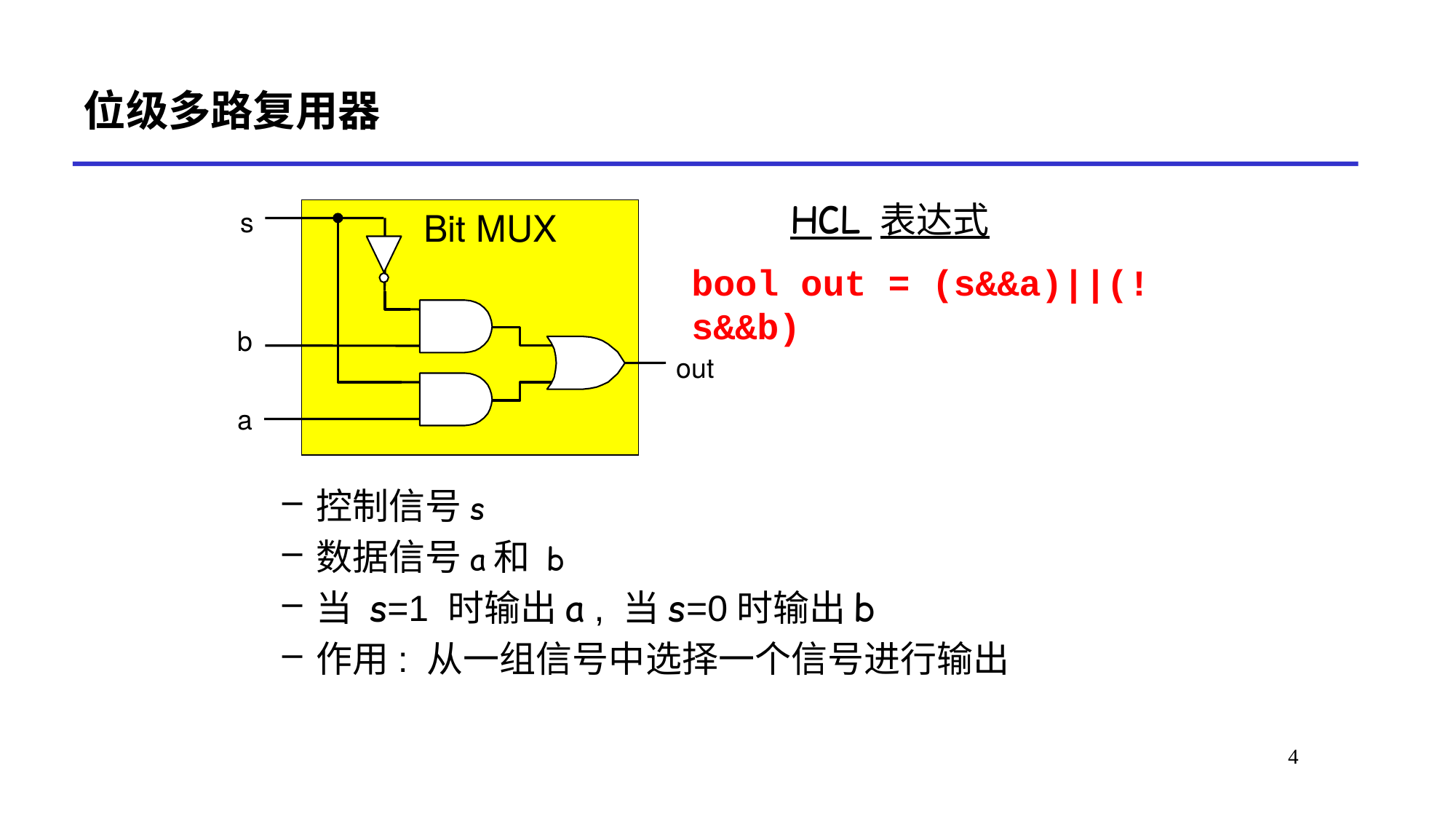

# 位级多路复用器
HCL 表达式
s
    Bit MUX

b

out

a

bool out = (s&&a)||(!s&&b)
控制信号s
数据信号a和 b
当 s=1 时输出a , 当s=0时输出b
作用: 从一组信号中选择一个信号进行输出
4